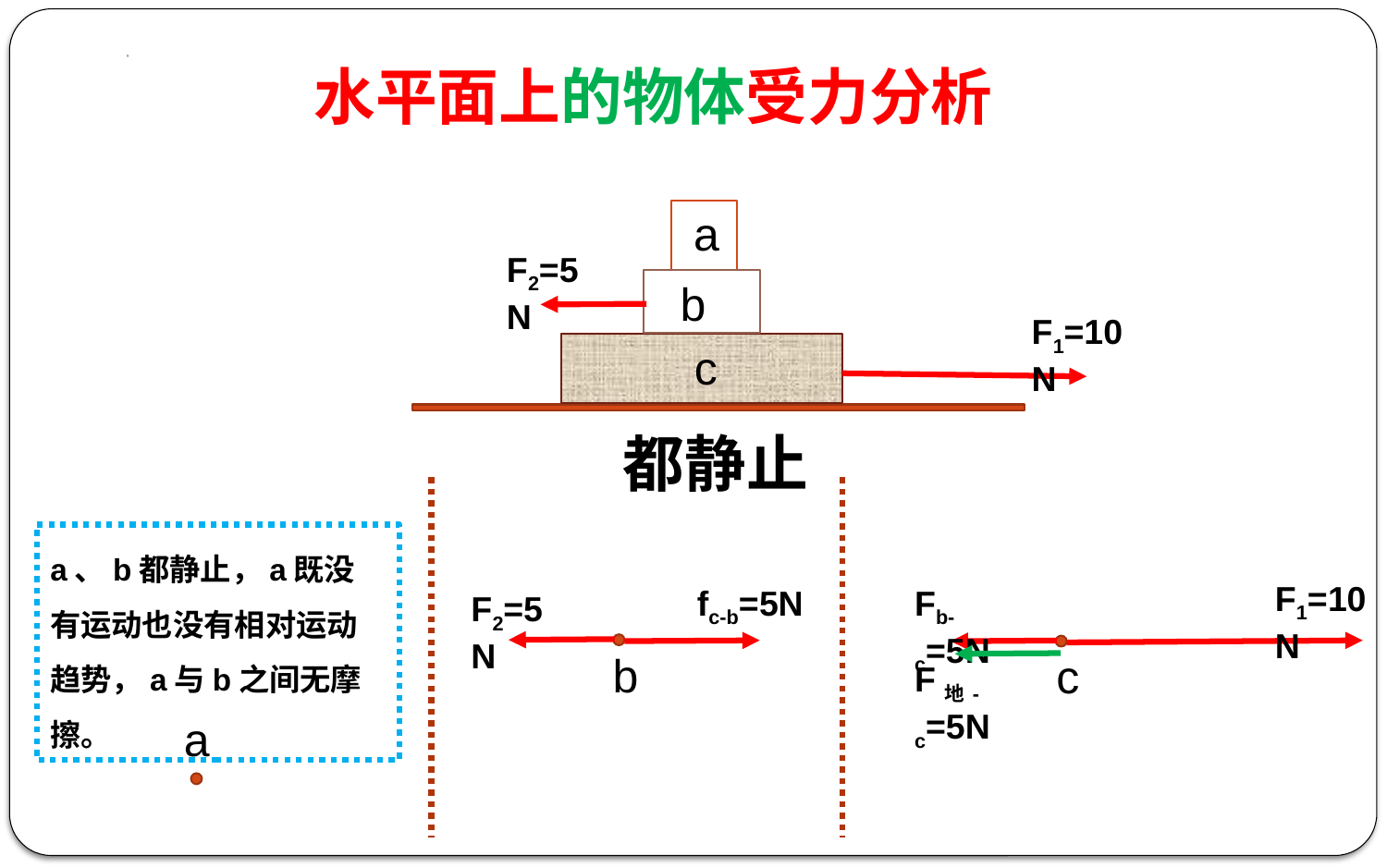

水平面上的物体受力分析
a

F2=5N
b

F1=10N
c

都静止
a、b都静止，a既没有运动也没有相对运动趋势，a与b之间无摩擦。
F1=10N
Fb-c=5N
fc-b=5N
F2=5N

b
c
F地-c=5N
a